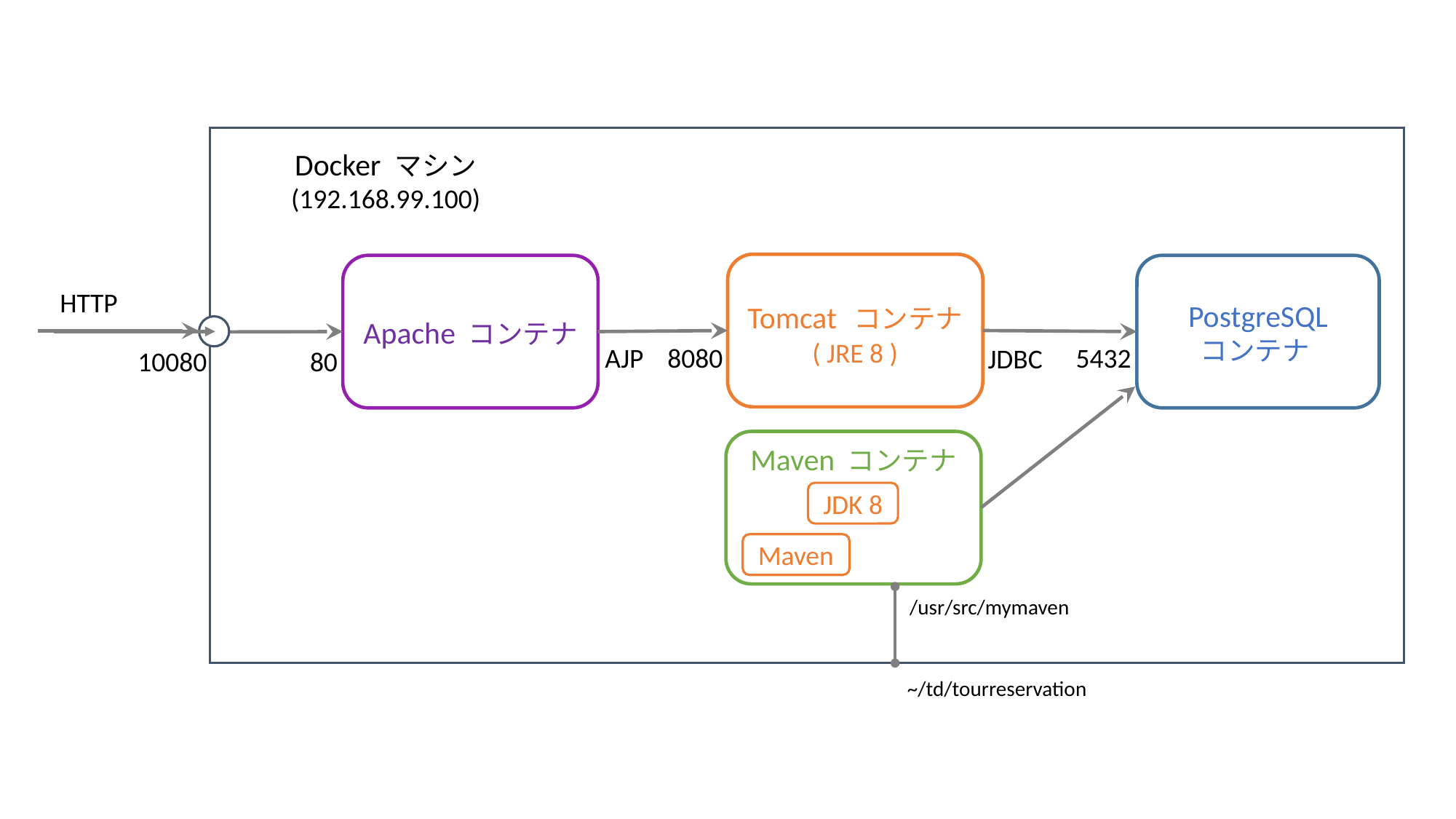

Docker マシン
(192.168.99.100)
Tomcat コンテナ
( JRE 8 )
Apache コンテナ
PostgreSQL
コンテナ
HTTP

AJP
8080
5432
JDBC
10080
80
Maven コンテナ

JDK 8
Maven
/usr/src/mymaven
~/td/tourreservation